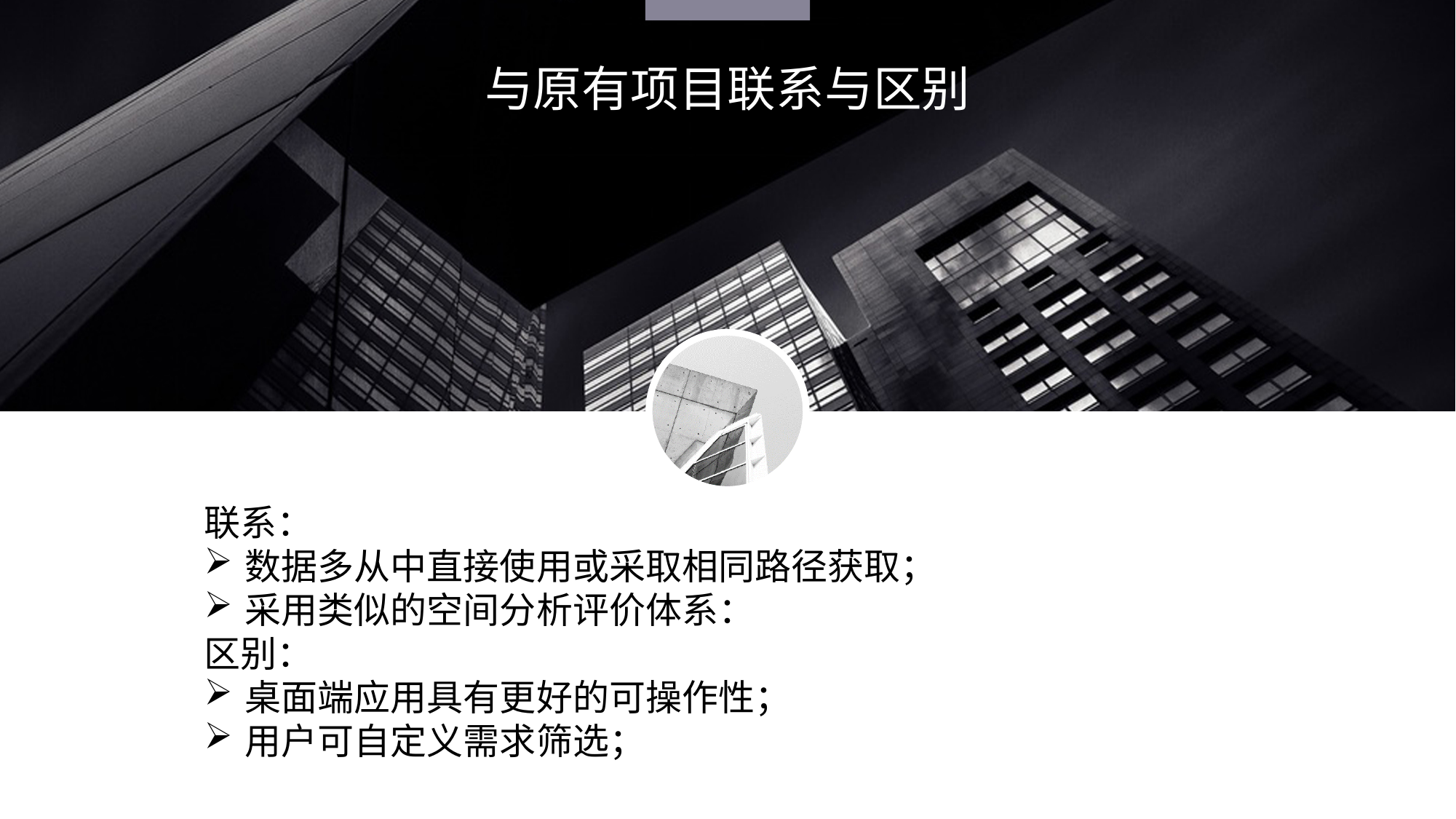

与原有项目联系与区别

联系：
数据多从中直接使用或采取相同路径获取；
采用类似的空间分析评价体系：
区别：
桌面端应用具有更好的可操作性；
用户可自定义需求筛选；